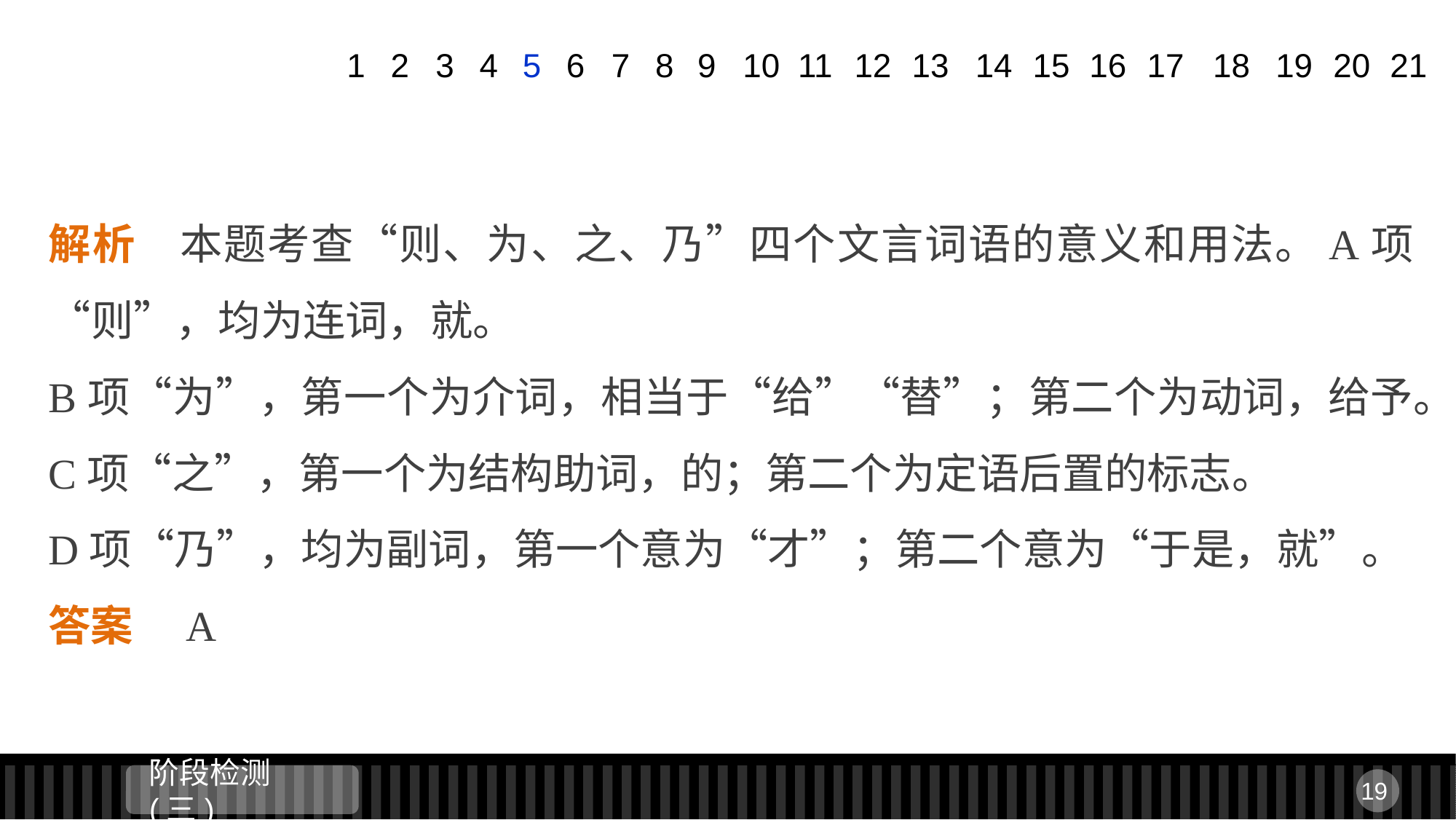

1
2
3
4
5
6
7
8
9
11
12
13
14
15
16
17
18
19
20
21
10
解析　本题考查“则、为、之、乃”四个文言词语的意义和用法。A项“则”，均为连词，就。
B项“为”，第一个为介词，相当于“给”“替”；第二个为动词，给予。
C项“之”，第一个为结构助词，的；第二个为定语后置的标志。
D项“乃”，均为副词，第一个意为“才”；第二个意为“于是，就”。
答案　A